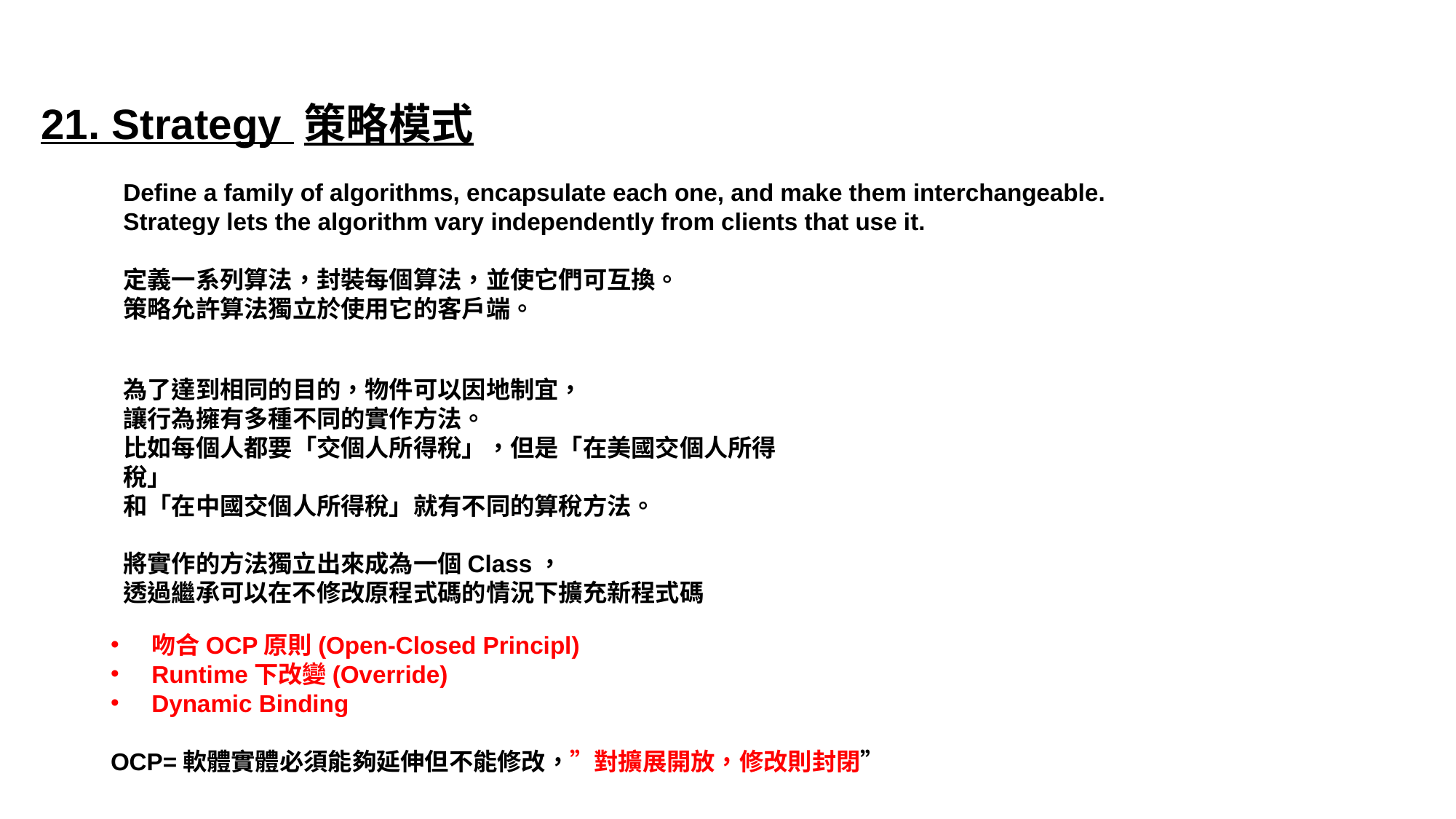

21. Strategy 策略模式
Define a family of algorithms, encapsulate each one, and make them interchangeable.
Strategy lets the algorithm vary independently from clients that use it.

定義一系列算法，封裝每個算法，並使它們可互換。
策略允許算法獨立於使用它的客戶端。
為了達到相同的目的，物件可以因地制宜，
讓行為擁有多種不同的實作方法。
比如每個人都要「交個人所得稅」，但是「在美國交個人所得稅」
和「在中國交個人所得稅」就有不同的算稅方法。

將實作的方法獨立出來成為一個Class，
透過繼承可以在不修改原程式碼的情況下擴充新程式碼
吻合OCP原則(Open-Closed Principl)
Runtime下改變(Override)
Dynamic Binding

OCP=軟體實體必須能夠延伸但不能修改，”對擴展開放，修改則封閉”